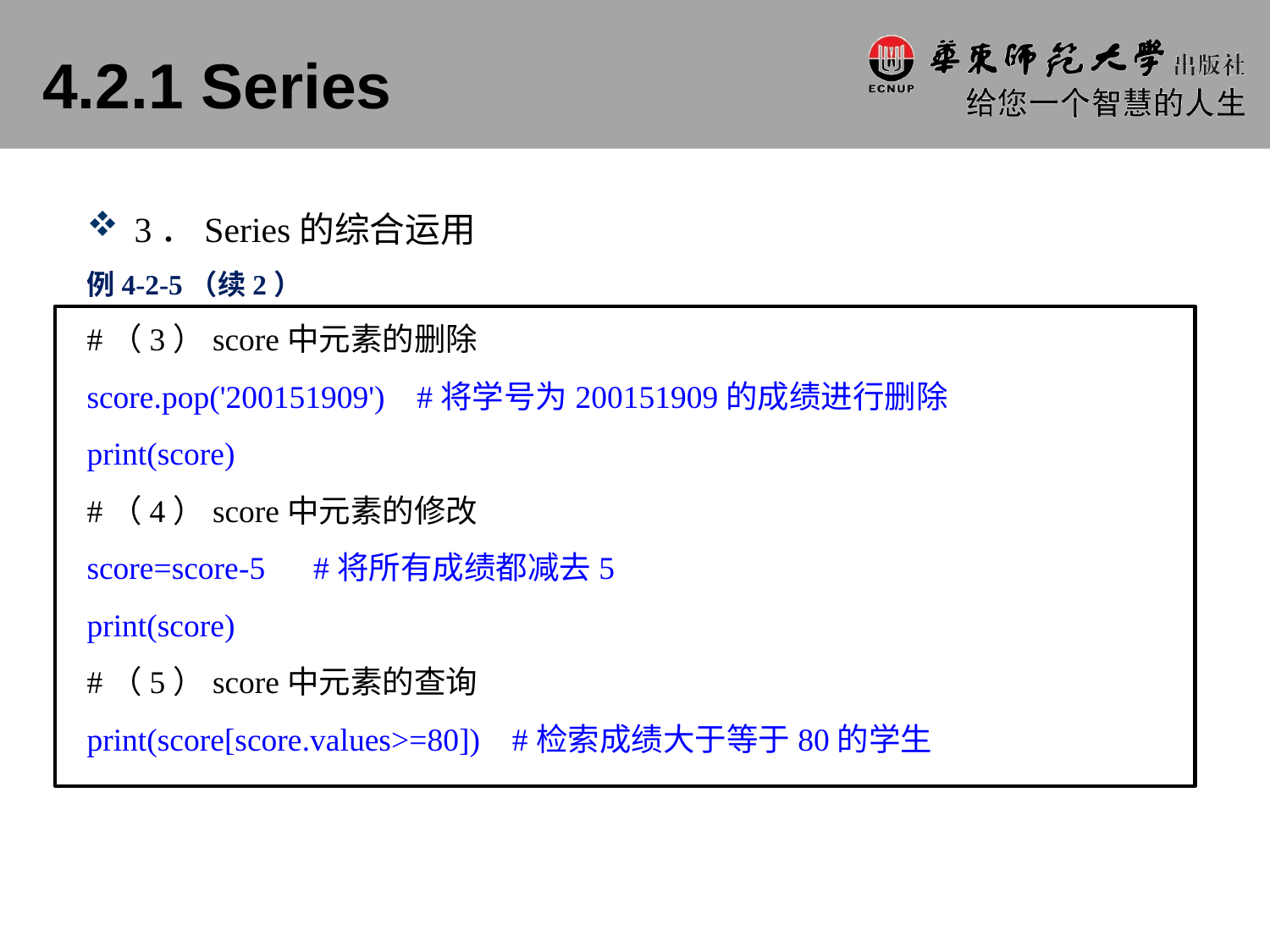

# 4.2.1 Series
3．Series的综合运用
例4-2-5（续2）
#（3）score中元素的删除
score.pop('200151909')    #将学号为200151909的成绩进行删除
print(score)
#（4）score中元素的修改
score=score-5      #将所有成绩都减去5
print(score)
#（5）score中元素的查询
print(score[score.values>=80])    #检索成绩大于等于80的学生